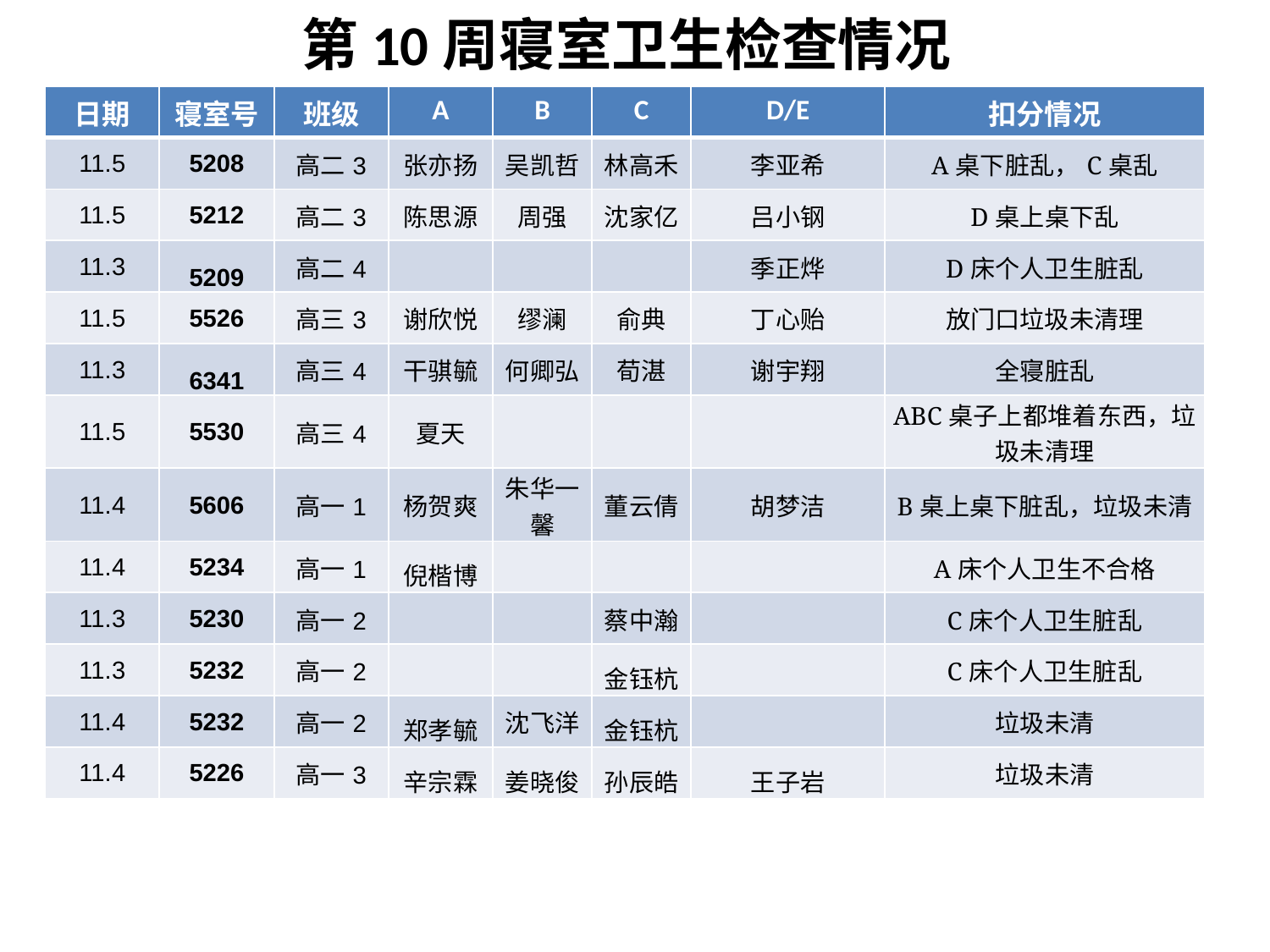

# 第10周寝室卫生检查情况
| 日期 | 寝室号 | 班级 | A | B | C | D/E | 扣分情况 |
| --- | --- | --- | --- | --- | --- | --- | --- |
| 11.5 | 5208 | 高二3 | 张亦扬 | 吴凯哲 | 林高禾 | 李亚希 | A桌下脏乱，C桌乱 |
| 11.5 | 5212 | 高二3 | 陈思源 | 周强 | 沈家亿 | 吕小钢 | D桌上桌下乱 |
| 11.3 | 5209 | 高二4 |  |  |  | 季正烨 | D床个人卫生脏乱 |
| 11.5 | 5526 | 高三3 | 谢欣悦 | 缪澜 | 俞典 | 丁心贻 | 放门口垃圾未清理 |
| 11.3 | 6341 | 高三4 | 干骐毓 | 何卿弘 | 荀湛 | 谢宇翔 | 全寝脏乱 |
| 11.5 | 5530 | 高三4 | 夏天 |  |  |  | ABC桌子上都堆着东西，垃圾未清理 |
| 11.4 | 5606 | 高一1 | 杨贺爽 | 朱华一馨 | 董云倩 | 胡梦洁 | B桌上桌下脏乱，垃圾未清 |
| 11.4 | 5234 | 高一1 | 倪楷博 |  |  |  | A床个人卫生不合格 |
| 11.3 | 5230 | 高一2 |  |  | 蔡中瀚 |  | C床个人卫生脏乱 |
| 11.3 | 5232 | 高一2 |  |  | 金钰杭 |  | C床个人卫生脏乱 |
| 11.4 | 5232 | 高一2 | 郑孝毓 | 沈飞洋 | 金钰杭 |  | 垃圾未清 |
| 11.4 | 5226 | 高一3 | 辛宗霖 | 姜晓俊 | 孙辰皓 | 王子岩 | 垃圾未清 |